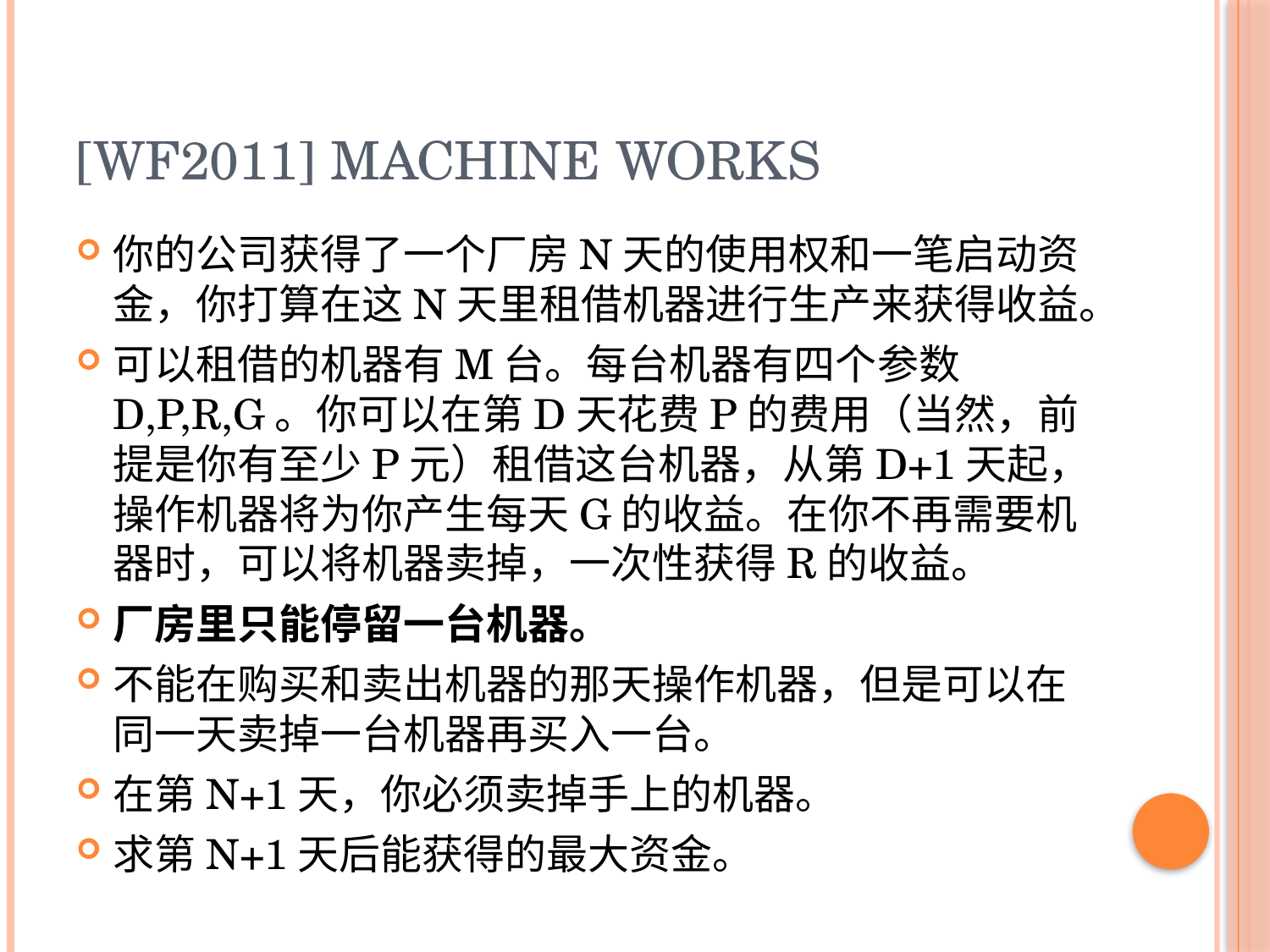

# [WF2011] Machine Works
你的公司获得了一个厂房N天的使用权和一笔启动资金，你打算在这N天里租借机器进行生产来获得收益。
可以租借的机器有M台。每台机器有四个参数D,P,R,G。你可以在第D天花费P的费用（当然，前提是你有至少P元）租借这台机器，从第D+1天起，操作机器将为你产生每天G的收益。在你不再需要机器时，可以将机器卖掉，一次性获得R的收益。
厂房里只能停留一台机器。
不能在购买和卖出机器的那天操作机器，但是可以在同一天卖掉一台机器再买入一台。
在第N+1天，你必须卖掉手上的机器。
求第N+1天后能获得的最大资金。